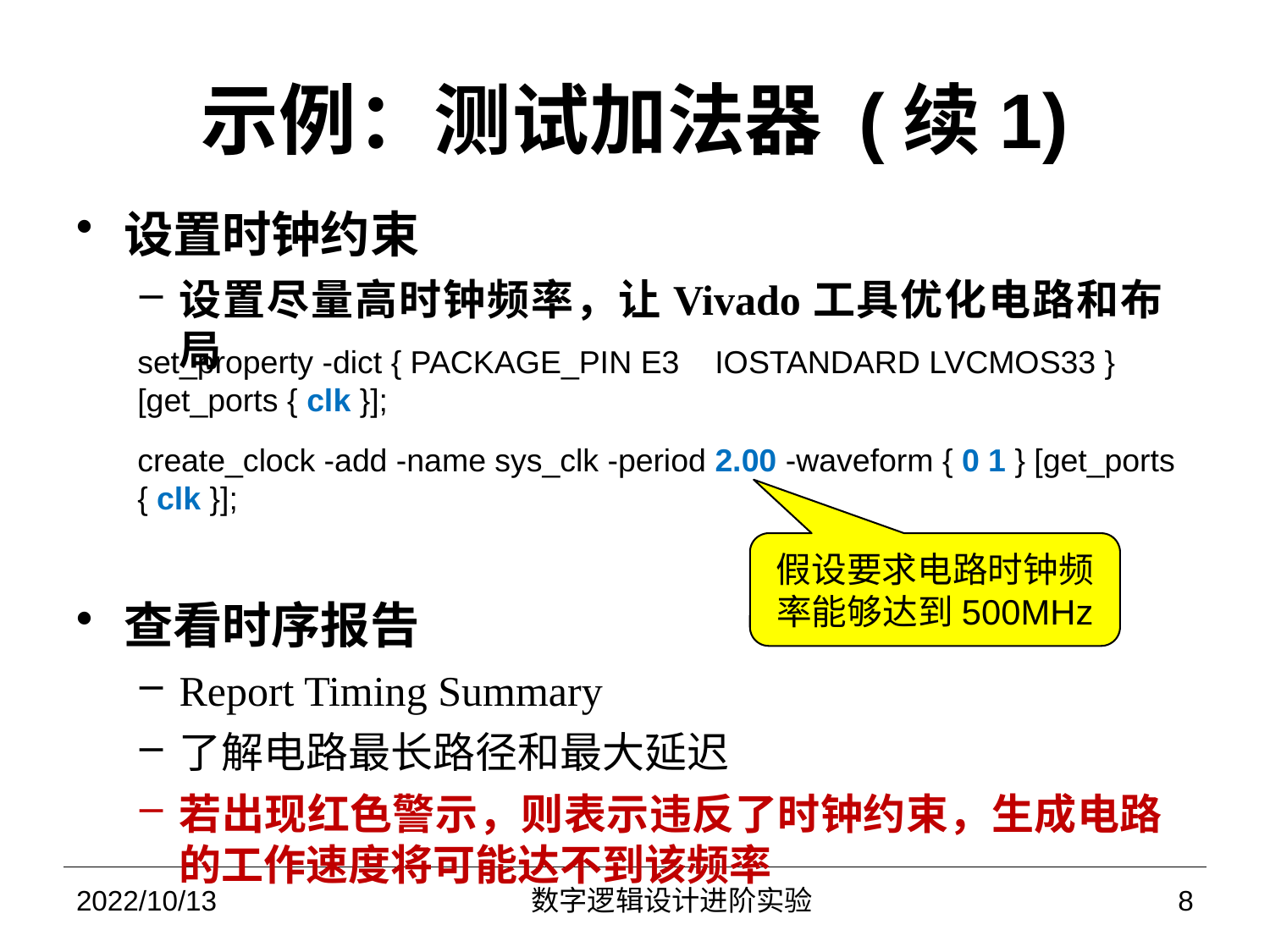

# 示例：测试加法器 (续1)
设置时钟约束
设置尽量高时钟频率，让Vivado工具优化电路和布局

查看时序报告
Report Timing Summary
了解电路最长路径和最大延迟
若出现红色警示，则表示违反了时钟约束，生成电路的工作速度将可能达不到该频率
set_property -dict { PACKAGE_PIN E3    IOSTANDARD LVCMOS33 } [get_ports { clk }];
create_clock -add -name sys_clk -period 2.00 -waveform { 0 1 } [get_ports { clk }];
假设要求电路时钟频率能够达到500MHz
2022/10/13
数字逻辑设计进阶实验
8